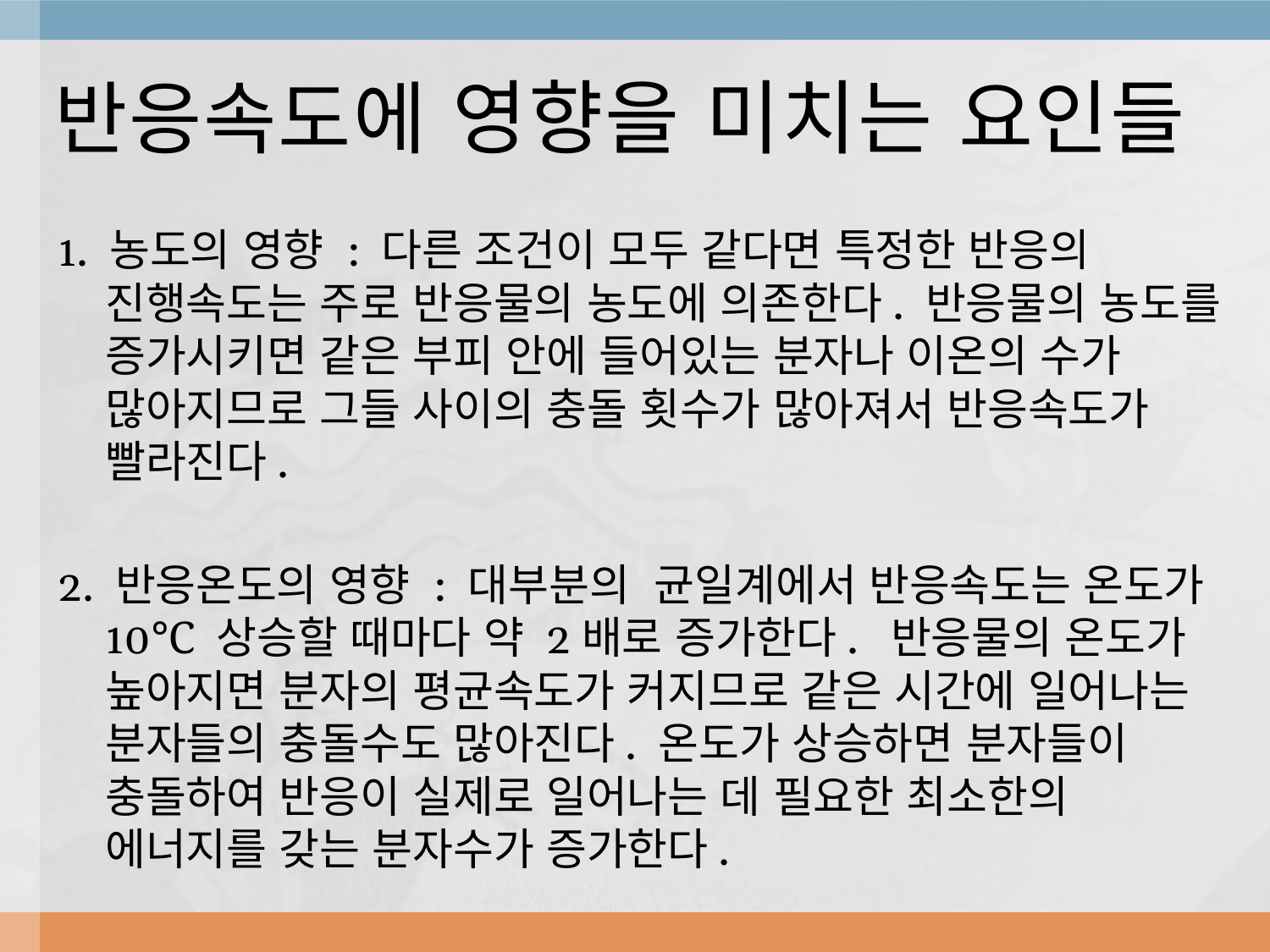

# 반응속도에 영향을 미치는 요인들
1. 농도의 영향 : 다른 조건이 모두 같다면 특정한 반응의 진행속도는 주로 반응물의 농도에 의존한다. 반응물의 농도를 증가시키면 같은 부피 안에 들어있는 분자나 이온의 수가 많아지므로 그들 사이의 충돌 횟수가 많아져서 반응속도가 빨라진다.

2. 반응온도의 영향 : 대부분의  균일계에서 반응속도는 온도가 10℃ 상승할 때마다 약 2배로 증가한다.  반응물의 온도가 높아지면 분자의 평균속도가 커지므로 같은 시간에 일어나는 분자들의 충돌수도 많아진다. 온도가 상승하면 분자들이 충돌하여 반응이 실제로 일어나는 데 필요한 최소한의 에너지를 갖는 분자수가 증가한다.